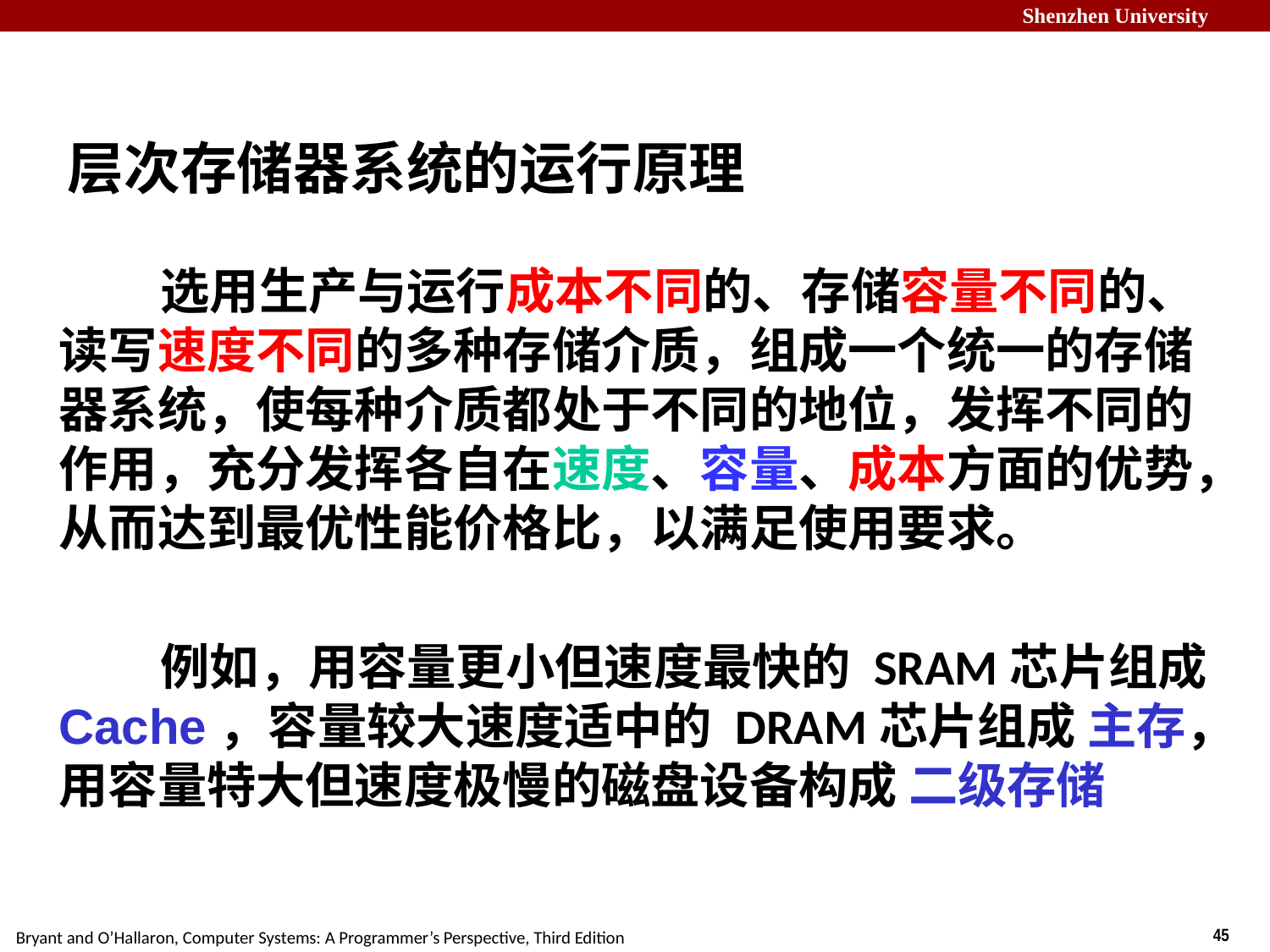

# 层次存储器系统的运行原理
        选用生产与运行成本不同的、存储容量不同的、读写速度不同的多种存储介质，组成一个统一的存储器系统，使每种介质都处于不同的地位，发挥不同的作用，充分发挥各自在速度、容量、成本方面的优势，从而达到最优性能价格比，以满足使用要求。

        例如，用容量更小但速度最快的 SRAM芯片组成 Cache，容量较大速度适中的 DRAM芯片组成 主存，用容量特大但速度极慢的磁盘设备构成 二级存储